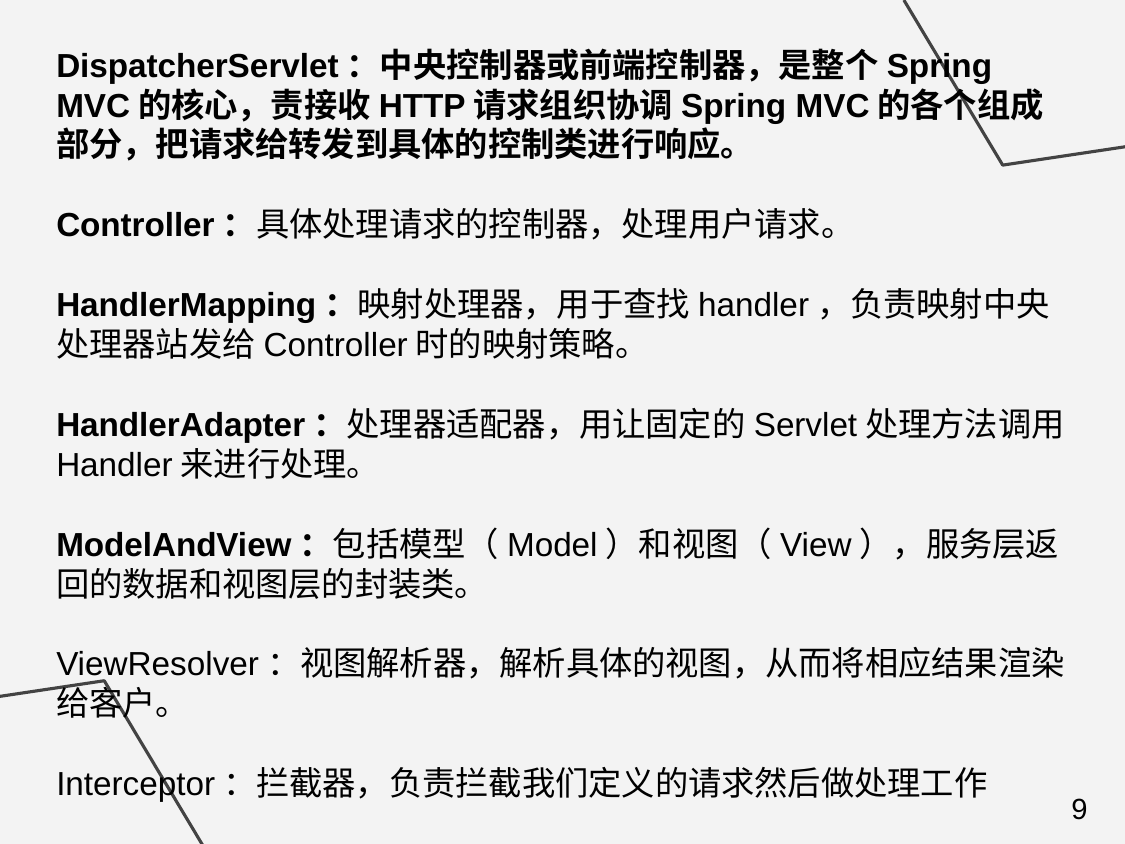

​DispatcherServlet：中央控制器或前端控制器，是整个Spring MVC的核心，责接收HTTP请求组织协调Spring MVC的各个组成部分，把请求给转发到具体的控制类进行响应。

Controller：具体处理请求的控制器，处理用户请求。

​HandlerMapping：映射处理器，用于查找handler，负责映射中央处理器站发给Controller时的映射策略。

​HandlerAdapter：处理器适配器，用让固定的Servlet处理方法调用Handler来进行处理。

​ModelAndView：包括模型（Model）和视图（View），服务层返回的数据和视图层的封装类。

​ViewResolver：视图解析器，解析具体的视图，从而将相应结果渲染给客户。

​Interceptor：拦截器，负责拦截我们定义的请求然后做处理工作
9